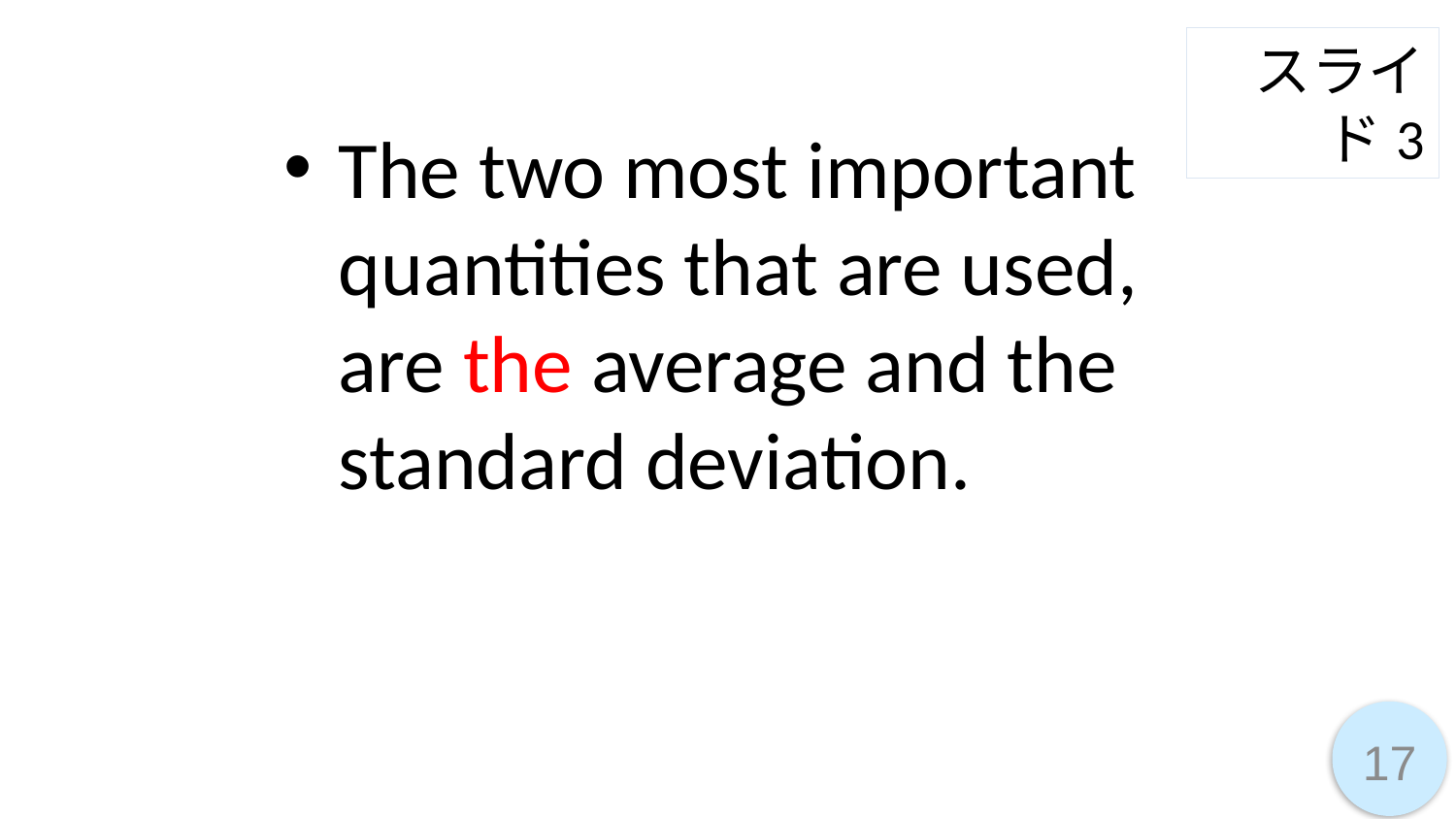

スライド3
The two most important quantities that are used, are the average and the standard deviation.
17